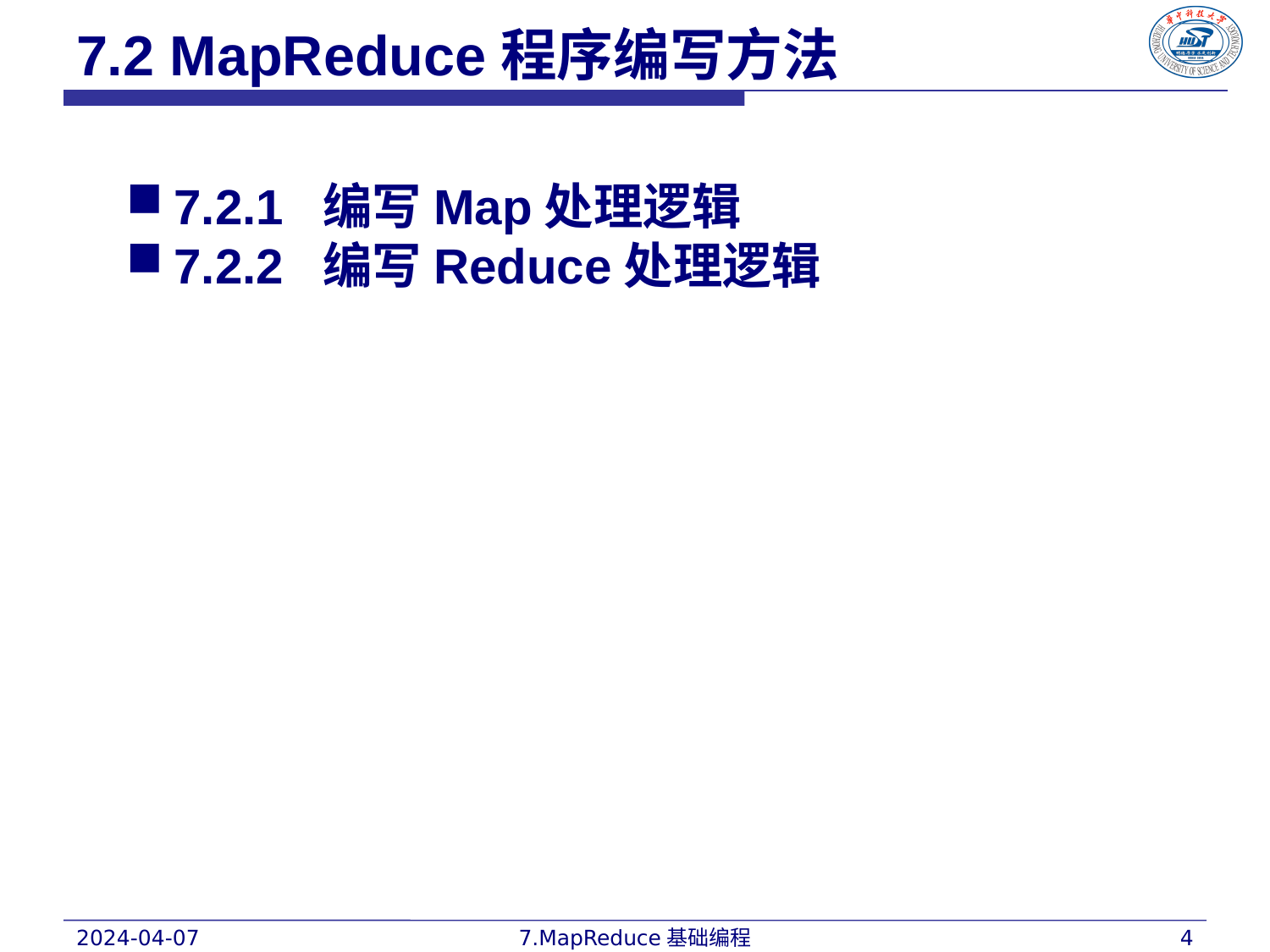

7.2 MapReduce程序编写方法
7.2.1  编写Map处理逻辑
7.2.2  编写Reduce处理逻辑
2024-04-07
7.MapReduce基础编程
4